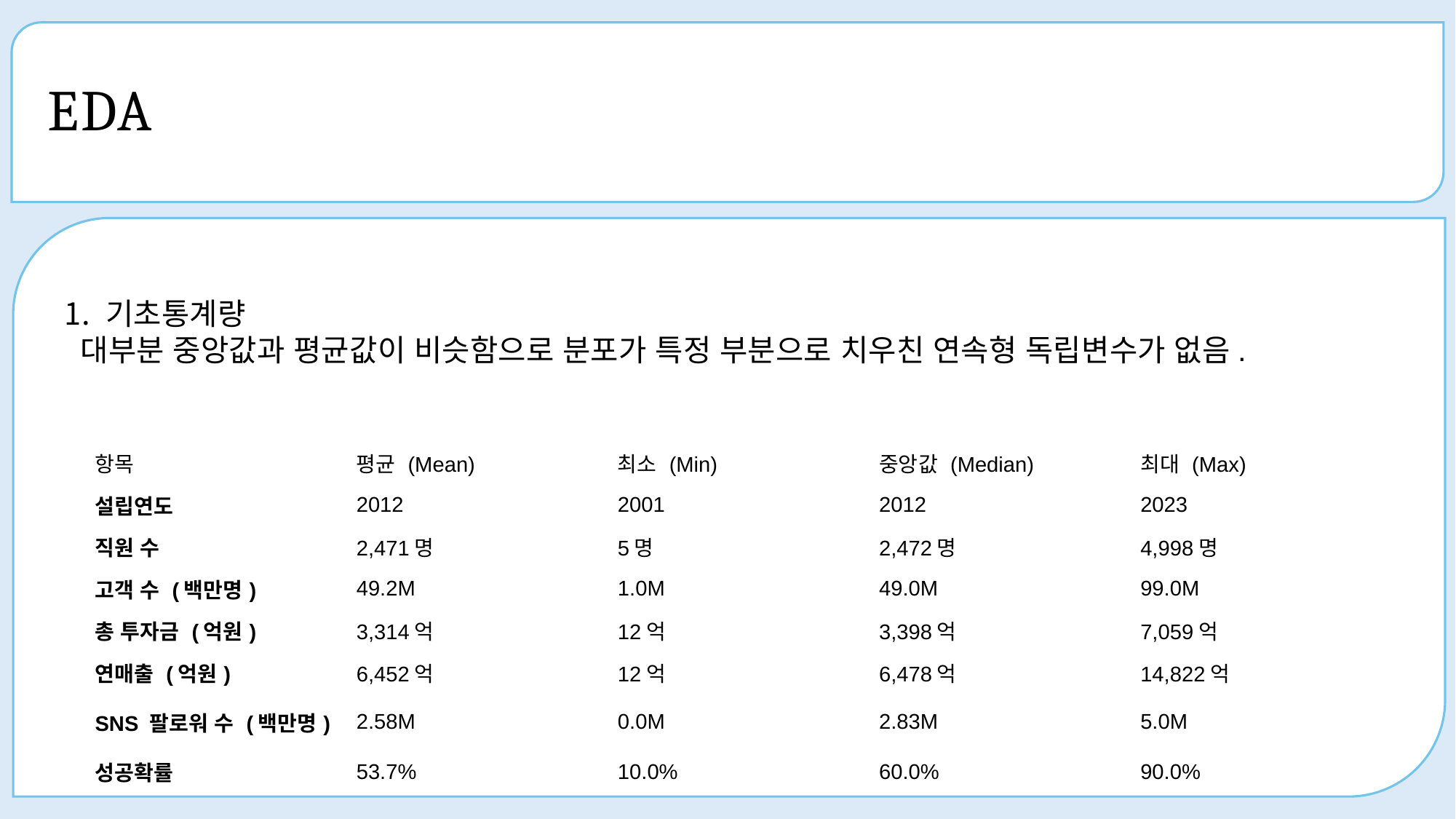

# EDA
rlr
기초통계량
 대부분 중앙값과 평균값이 비슷함으로 분포가 특정 부분으로 치우친 연속형 독립변수가 없음.
| 항목 | 평균 (Mean) | 최소 (Min) | 중앙값 (Median) | 최대 (Max) |
| --- | --- | --- | --- | --- |
| 설립연도 | 2012 | 2001 | 2012 | 2023 |
| 직원 수 | 2,471명 | 5명 | 2,472명 | 4,998명 |
| 고객 수 (백만명) | 49.2M | 1.0M | 49.0M | 99.0M |
| 총 투자금 (억원) | 3,314억 | 12억 | 3,398억 | 7,059억 |
| 연매출 (억원) | 6,452억 | 12억 | 6,478억 | 14,822억 |
| SNS 팔로워 수 (백만명) | 2.58M | 0.0M | 2.83M | 5.0M |
| 성공확률 | 53.7% | 10.0% | 60.0% | 90.0% |